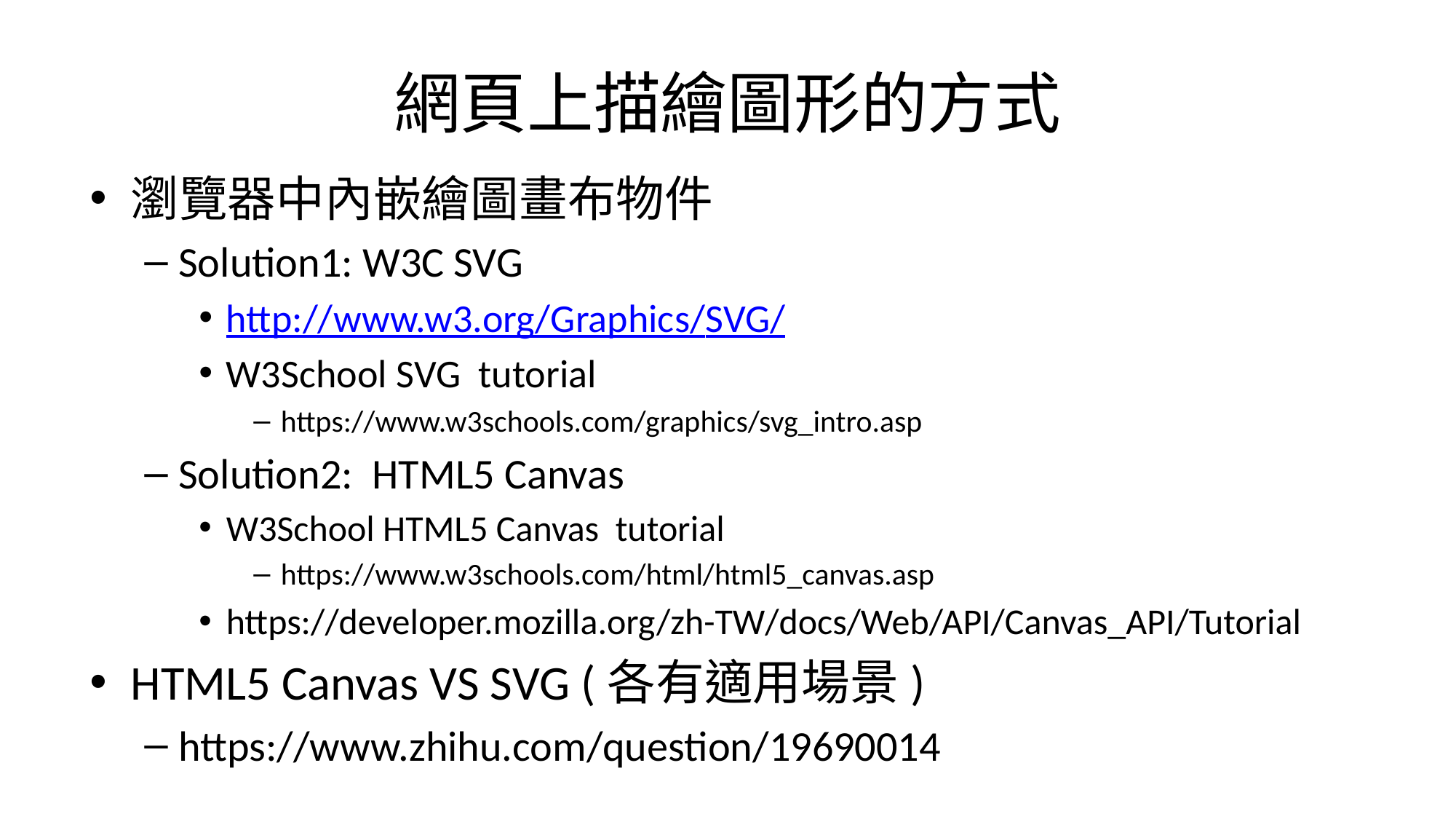

# 網頁上描繪圖形的方式
瀏覽器中內嵌繪圖畫布物件
Solution1: W3C SVG
http://www.w3.org/Graphics/SVG/
W3School SVG  tutorial
https://www.w3schools.com/graphics/svg_intro.asp
Solution2:  HTML5 Canvas
W3School HTML5 Canvas  tutorial
https://www.w3schools.com/html/html5_canvas.asp
https://developer.mozilla.org/zh-TW/docs/Web/API/Canvas_API/Tutorial
HTML5 Canvas VS SVG (各有適用場景)
https://www.zhihu.com/question/19690014